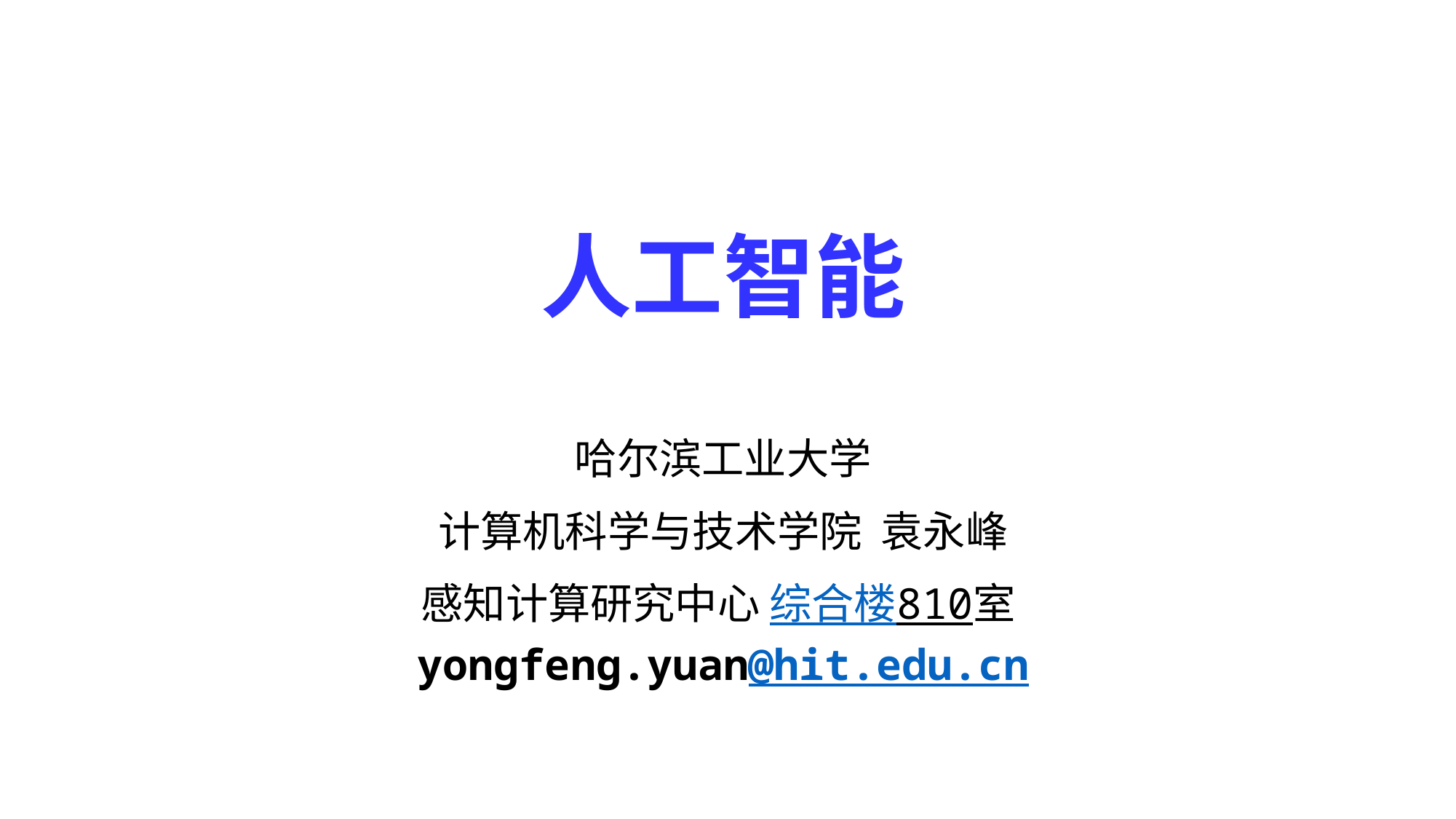

人工智能
哈尔滨工业大学
计算机科学与技术学院  袁永峰
感知计算研究中心 综合楼810室yongfeng.yuan@hit.edu.cn

1